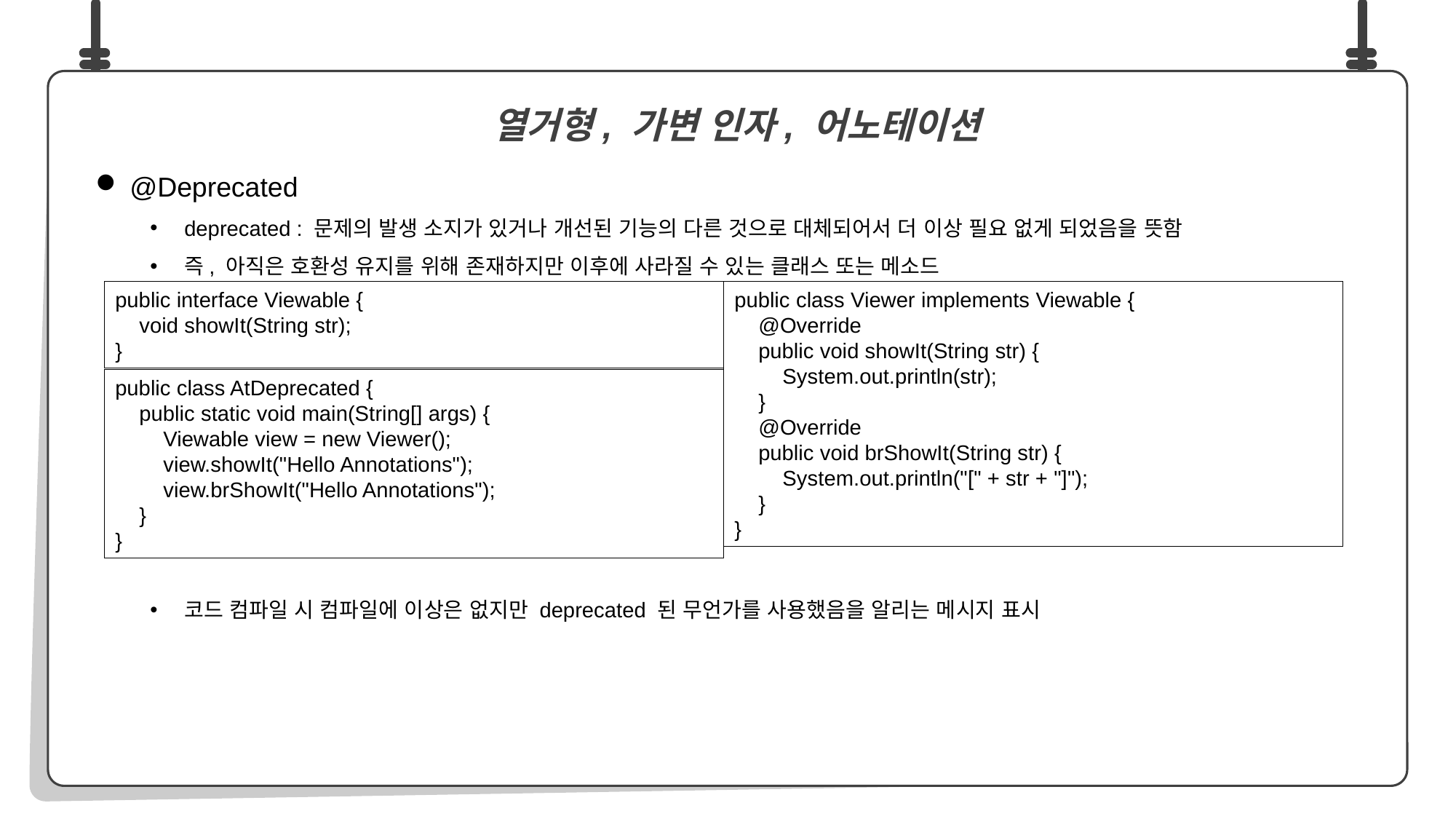

@Deprecated
deprecated : 문제의 발생 소지가 있거나 개선된 기능의 다른 것으로 대체되어서 더 이상 필요 없게 되었음을 뜻함
즉, 아직은 호환성 유지를 위해 존재하지만 이후에 사라질 수 있는 클래스 또는 메소드

코드 컴파일 시 컴파일에 이상은 없지만 deprecated 된 무언가를 사용했음을 알리는 메시지 표시

 열거형, 가변 인자, 어노테이션

public interface Viewable {
    void showIt(String str);
}
public class Viewer implements Viewable {
    @Override
    public void showIt(String str) {
        System.out.println(str);
    }
    @Override
    public void brShowIt(String str) {
        System.out.println("[" + str + "]");
    }
}
public class AtDeprecated {
    public static void main(String[] args) {
        Viewable view = new Viewer();
        view.showIt("Hello Annotations");
        view.brShowIt("Hello Annotations");
    }
}